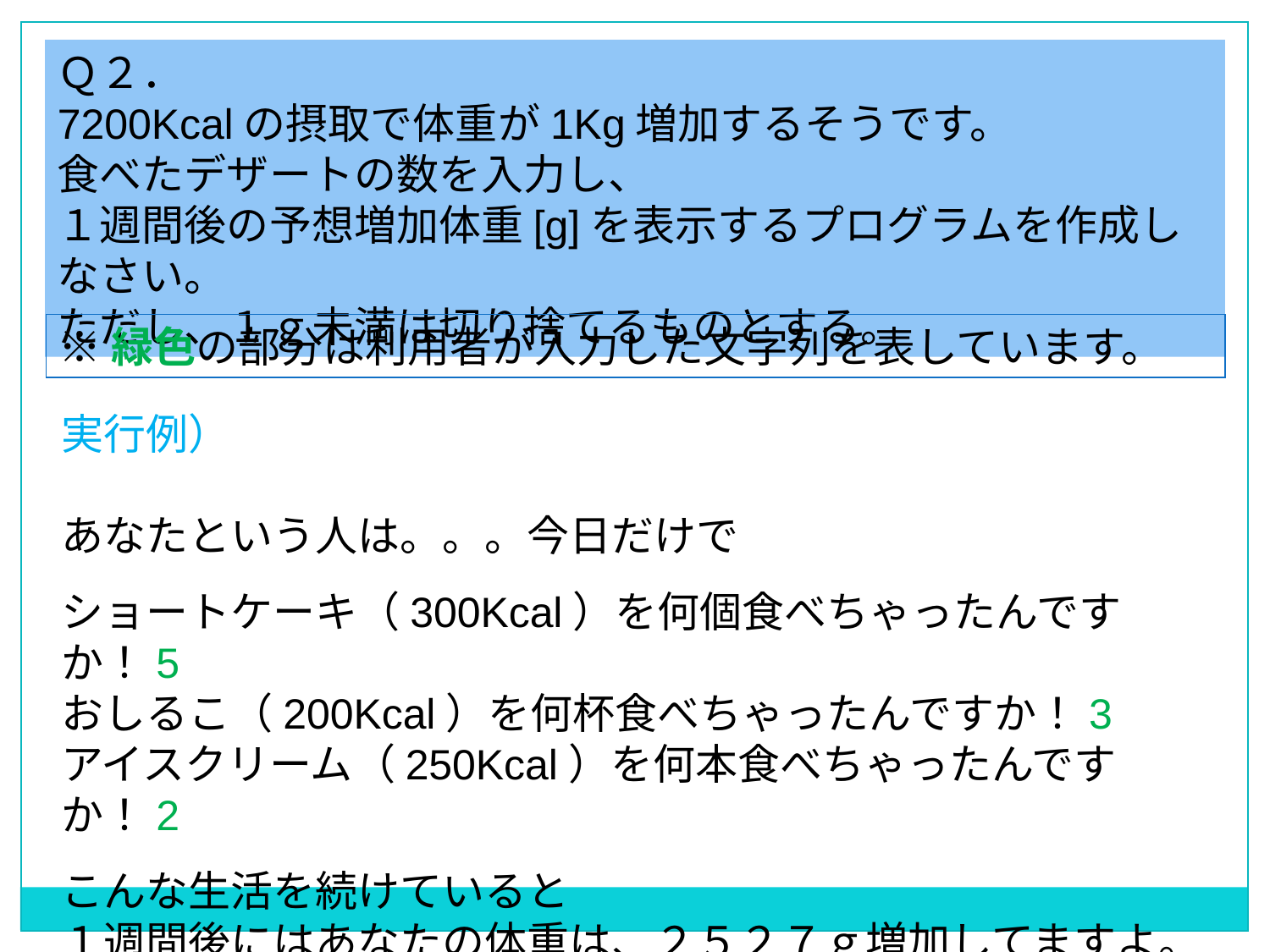

Ｑ２．
7200Kcalの摂取で体重が1Kg増加するそうです。
食べたデザートの数を入力し、
１週間後の予想増加体重[g]を表示するプログラムを作成しなさい。
ただし、１ｇ未満は切り捨てるものとする。
※緑色の部分は利用者が入力した文字列を表しています。
実行例）

あなたという人は。。。今日だけで

ショートケーキ（300Kcal）を何個食べちゃったんですか！5
おしるこ（200Kcal）を何杯食べちゃったんですか！3
アイスクリーム（250Kcal）を何本食べちゃったんですか！2

こんな生活を続けていると
１週間後にはあなたの体重は、２５２７ｇ増加してますよ。